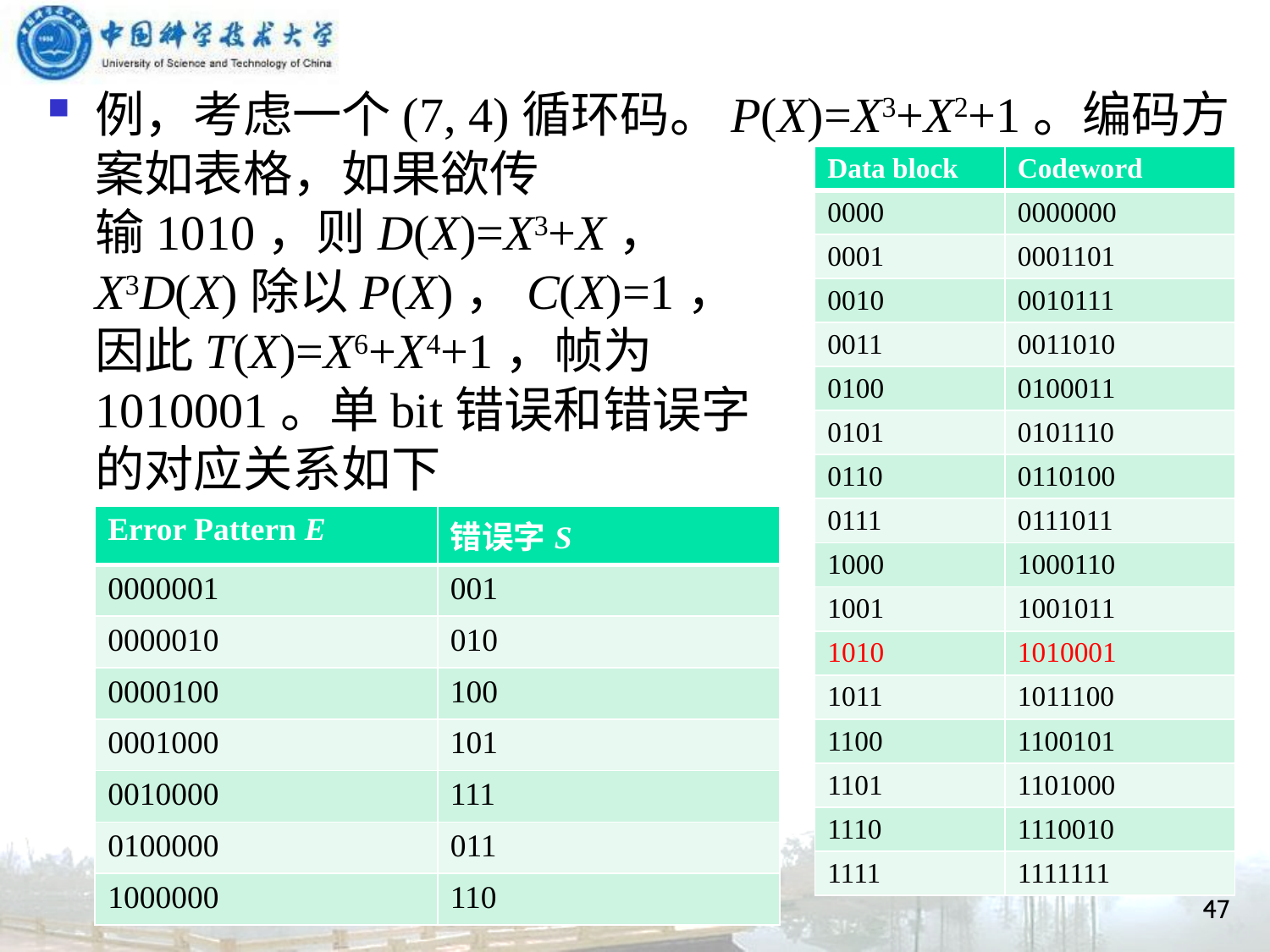

例，考虑一个(7, 4)循环码。P(X)=X3+X2+1。编码方案如表格，如果欲传
输1010，则D(X)=X3+X，
X3D(X)除以P(X)，C(X)=1，
因此T(X)=X6+X4+1，帧为
1010001。单bit错误和错误字
的对应关系如下
| Data block | Codeword |
| --- | --- |
| 0000 | 0000000 |
| 0001 | 0001101 |
| 0010 | 0010111 |
| 0011 | 0011010 |
| 0100 | 0100011 |
| 0101 | 0101110 |
| 0110 | 0110100 |
| 0111 | 0111011 |
| 1000 | 1000110 |
| 1001 | 1001011 |
| 1010 | 1010001 |
| 1011 | 1011100 |
| 1100 | 1100101 |
| 1101 | 1101000 |
| 1110 | 1110010 |
| 1111 | 1111111 |
| Error Pattern E | 错误字S |
| --- | --- |
| 0000001 | 001 |
| 0000010 | 010 |
| 0000100 | 100 |
| 0001000 | 101 |
| 0010000 | 111 |
| 0100000 | 011 |
| 1000000 | 110 |
47